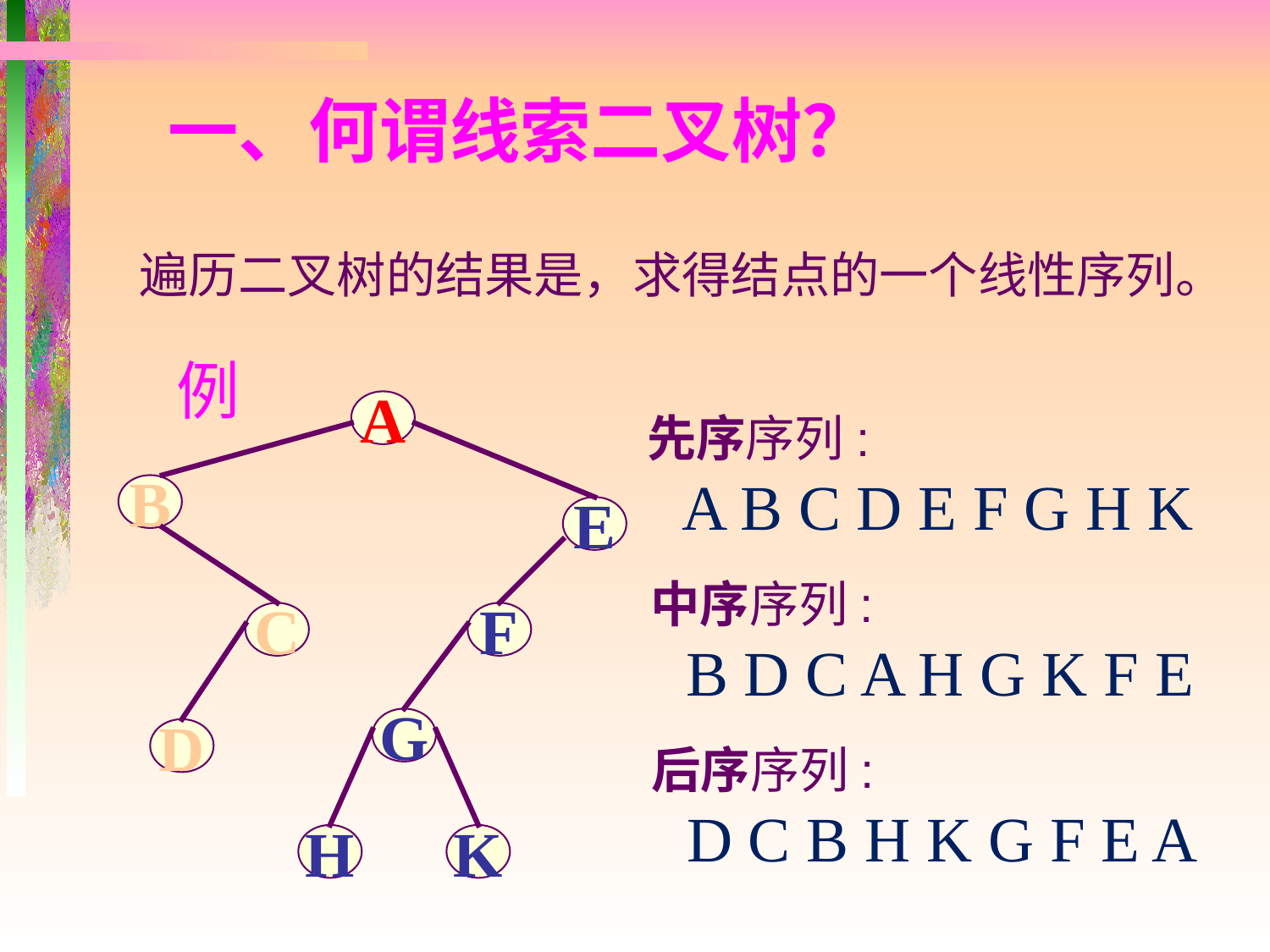

一、何谓线索二叉树？
遍历二叉树的结果是，求得结点的一个线性序列。
例
A
先序序列:
  A B C D E F G H K

B
E

中序序列:
  B D C A H G K F E
C
F

G
D

后序序列:
  D C B H K G F E A
H
K